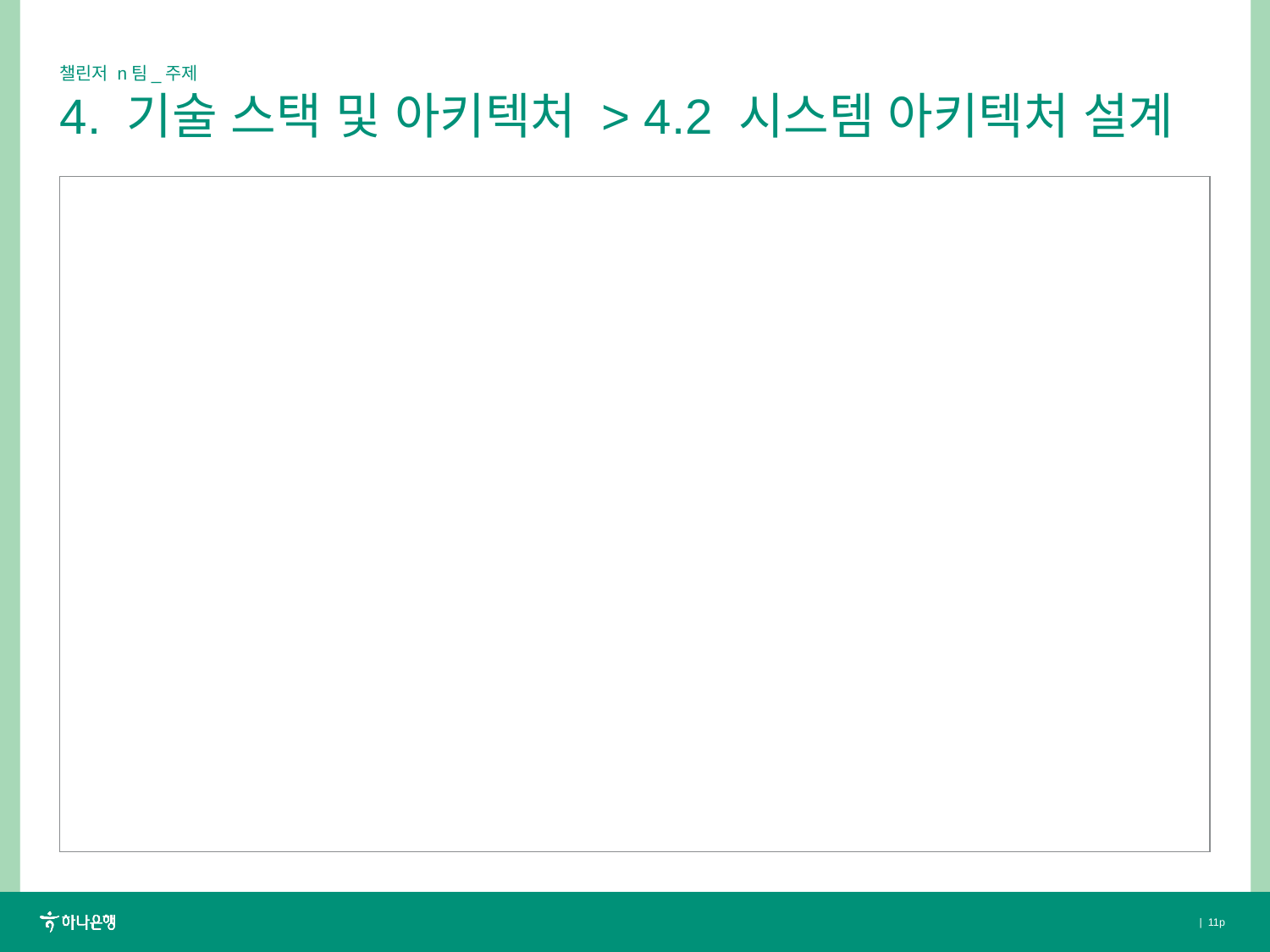

챌린저 n팀_주제
4. 기술 스택 및 아키텍처 > 4.2 시스템 아키텍처 설계
MVP의 전체적인 시스템 구조를 보여주는 다이어그램 포함
( 각 구성요소와 그 역할을 간단히 설명 )

* 뒷장 예시 참고